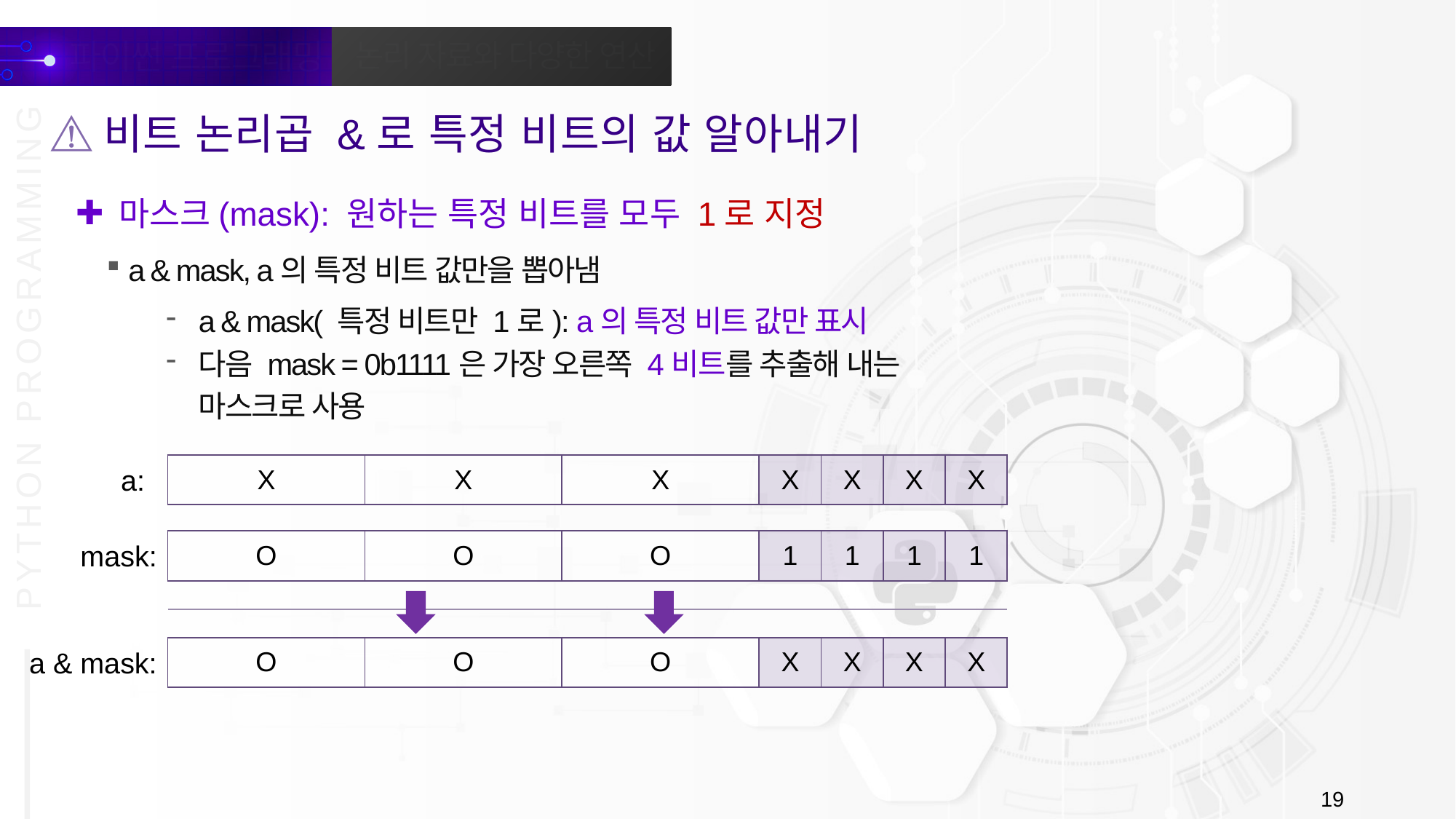

비트 논리곱 &로 특정 비트의 값 알아내기
마스크(mask): 원하는 특정 비트를 모두 1로 지정
a & mask, a의 특정 비트 값만을 뽑아냄
a & mask( 특정 비트만 1로): a의 특정 비트 값만 표시
다음 mask = 0b1111은 가장 오른쪽 4비트를 추출해 내는
마스크로 사용
| X | X | X | X | X | X | X |
| --- | --- | --- | --- | --- | --- | --- |
a:
| O | O | O | 1 | 1 | 1 | 1 |
| --- | --- | --- | --- | --- | --- | --- |
mask:

| O | O | O | X | X | X | X |
| --- | --- | --- | --- | --- | --- | --- |
a & mask:
19